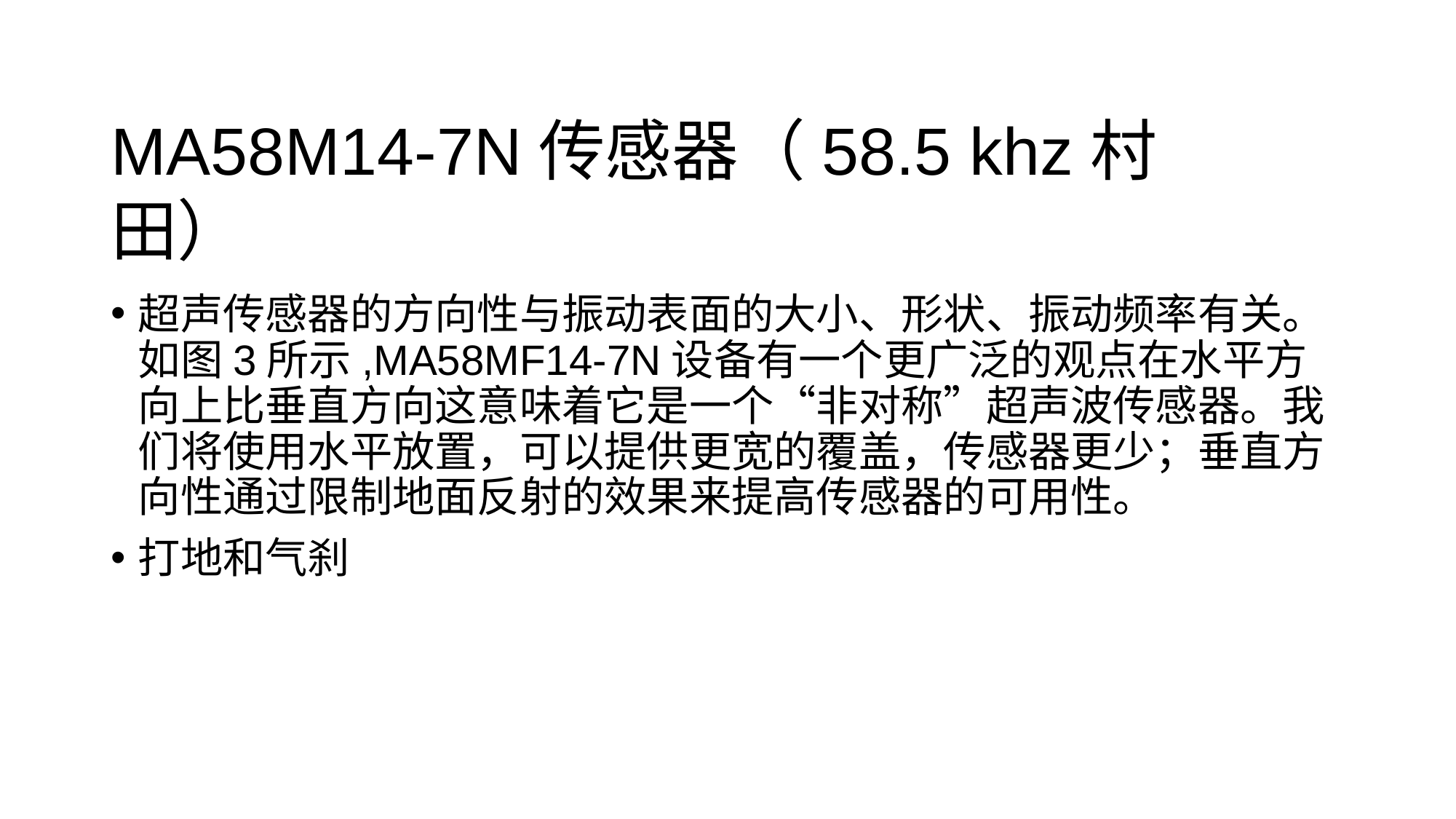

MA58M14-7N传感器（58.5 khz村田）
超声传感器的方向性与振动表面的大小、形状、振动频率有关。如图3所示,MA58MF14-7N设备有一个更广泛的观点在水平方向上比垂直方向这意味着它是一个“非对称”超声波传感器。我们将使用水平放置，可以提供更宽的覆盖，传感器更少；垂直方向性通过限制地面反射的效果来提高传感器的可用性。
打地和气刹